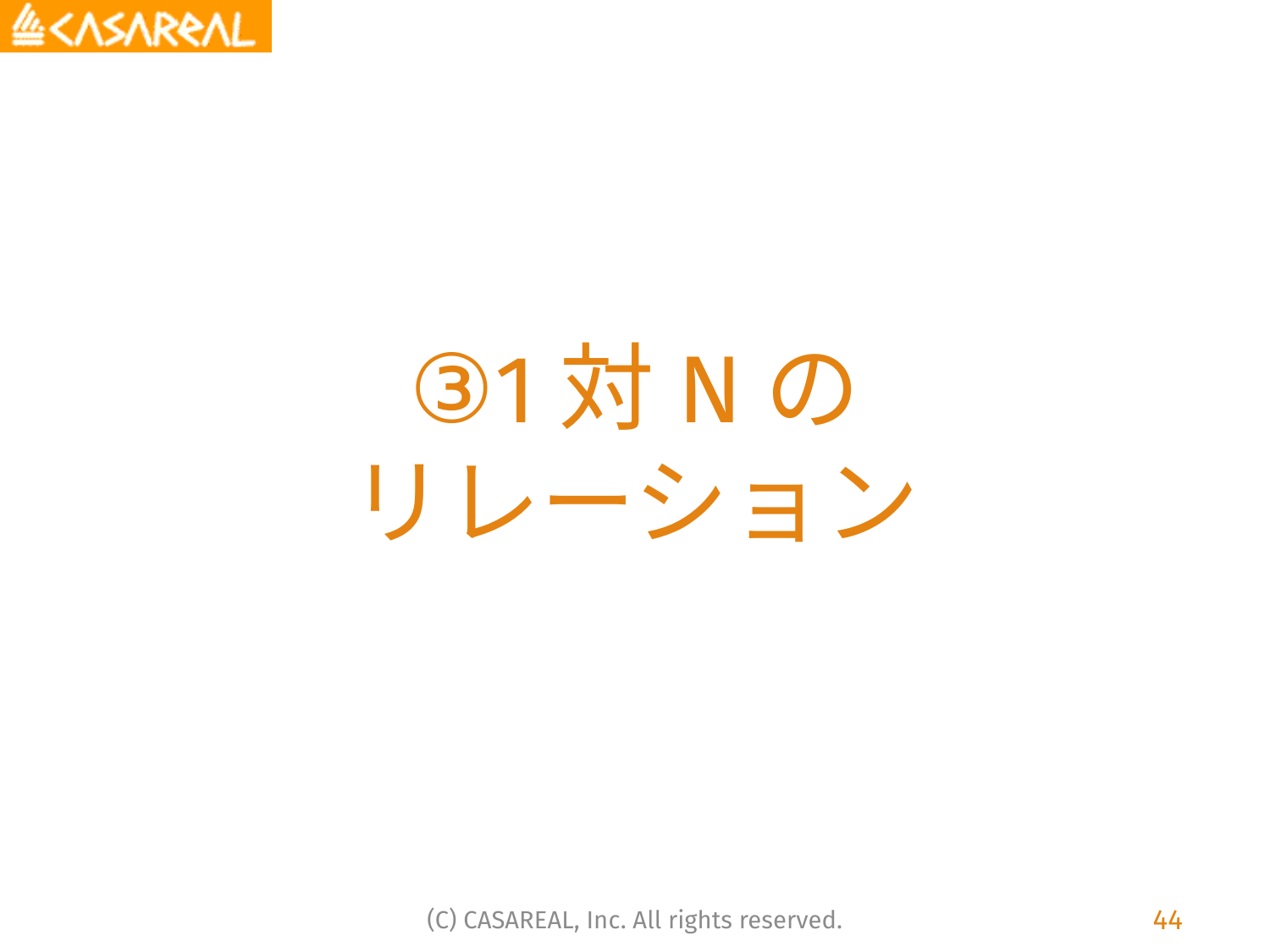

# ③1対Nの リレーション
(C) CASAREAL, Inc. All rights reserved.
44